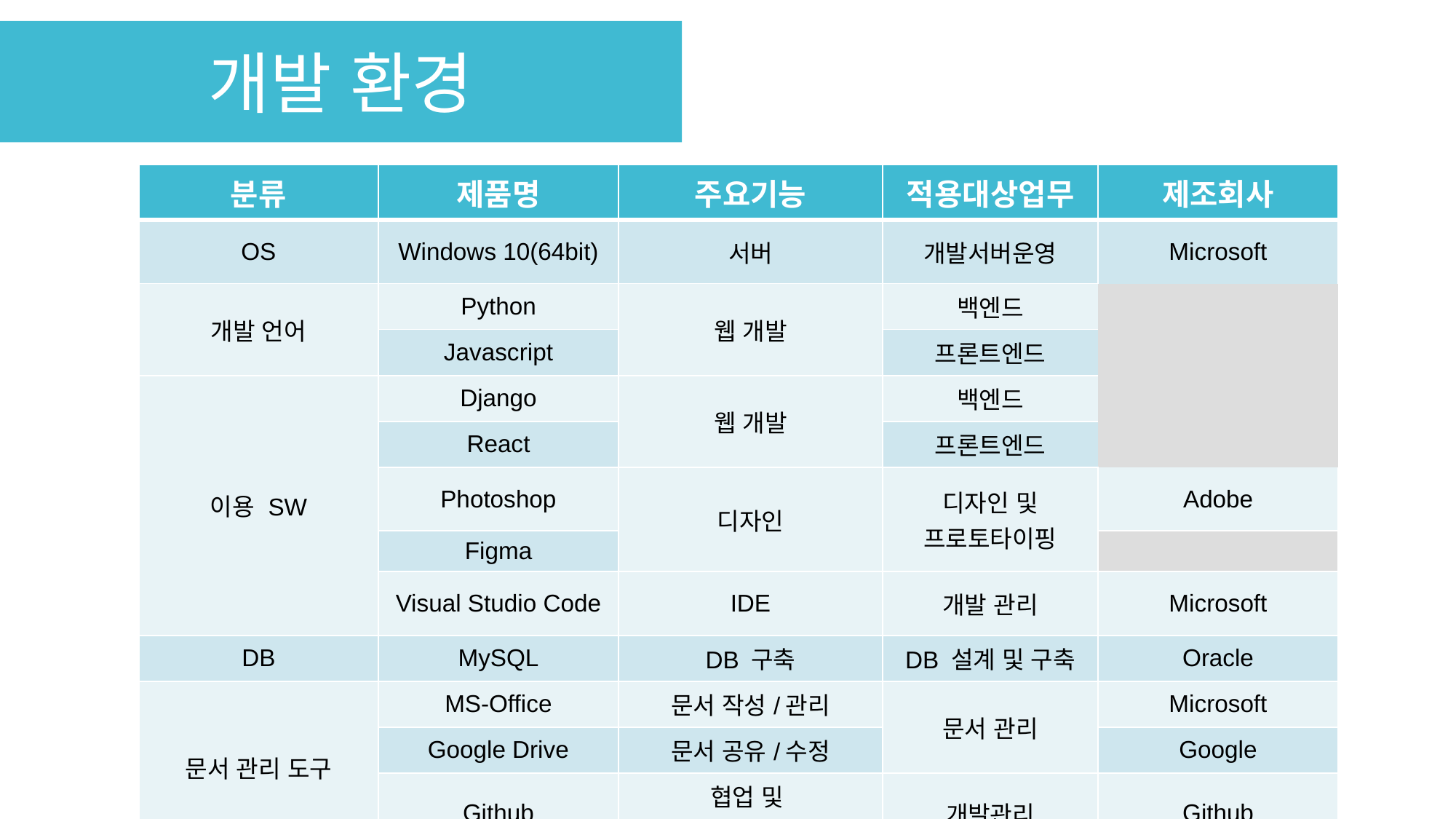

개발 환경
| 분류 | 제품명 | 주요기능 | 적용대상업무 | 제조회사 |
| --- | --- | --- | --- | --- |
| OS | Windows 10(64bit) | 서버 | 개발서버운영 | Microsoft |
| 개발 언어 | Python | 웹 개발 | 백엔드 |  |
|  | Javascript |  | 프론트엔드 |  |
| 이용 SW | Django | 웹 개발 | 백엔드 |  |
|  | React |  | 프론트엔드 |  |
|  | Photoshop | 디자인 | 디자인 및 프로토타이핑 | Adobe |
|  | Figma |  |  |  |
|  | Visual Studio Code | IDE | 개발 관리 | Microsoft |
| DB | MySQL | DB 구축 | DB 설계 및 구축 | Oracle |
| 문서 관리 도구 | MS-Office | 문서 작성/관리 | 문서 관리 | Microsoft |
|  | Google Drive | 문서 공유/수정 |  | Google |
|  | Github | 협업 및 코드 버전관리 | 개발관리 | Github |